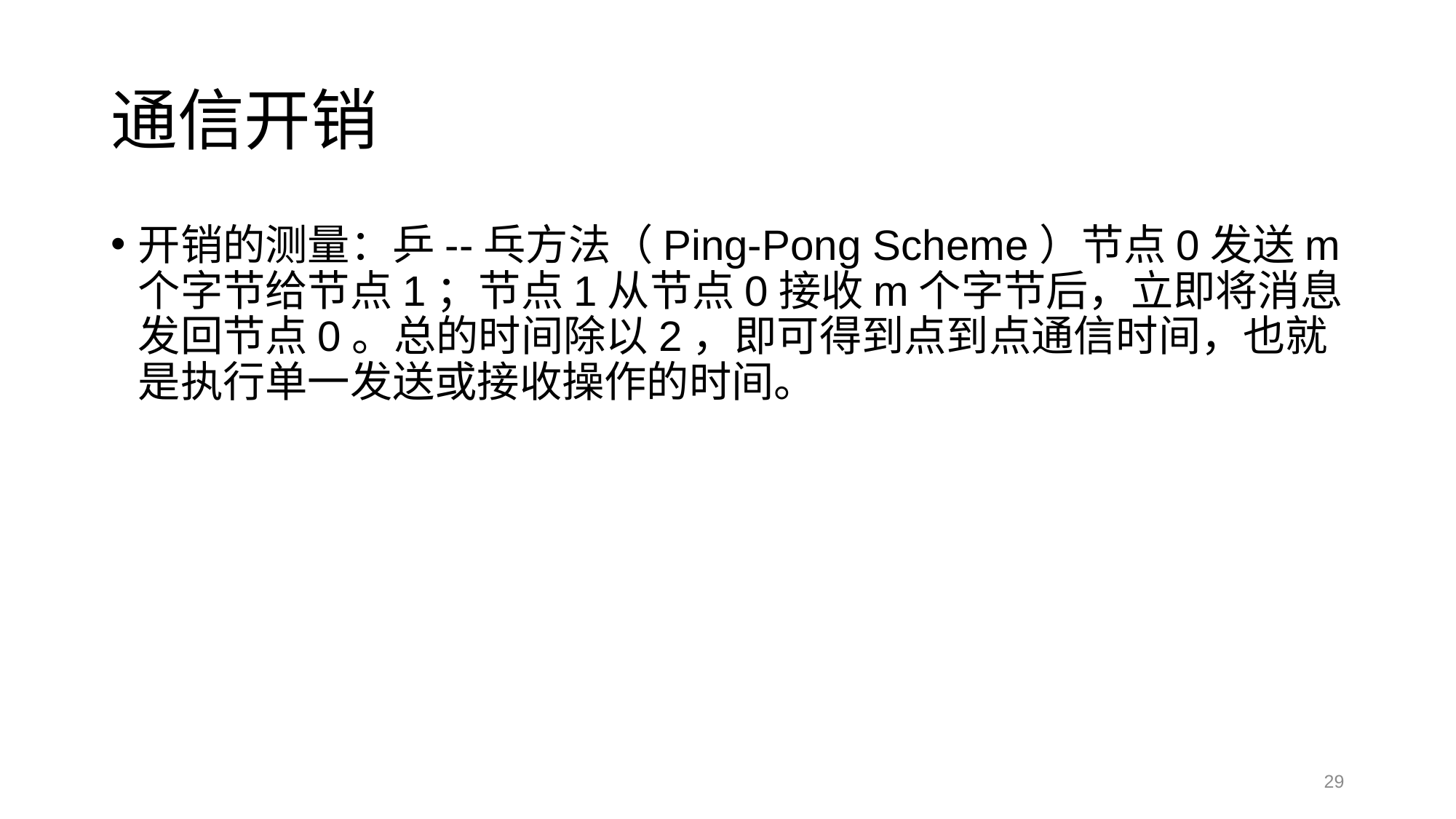

# 通信开销
开销的测量：乒--乓方法（Ping-Pong Scheme）节点0发送m个字节给节点1；节点1从节点0接收m个字节后，立即将消息发回节点0。总的时间除以2，即可得到点到点通信时间，也就是执行单一发送或接收操作的时间。
29